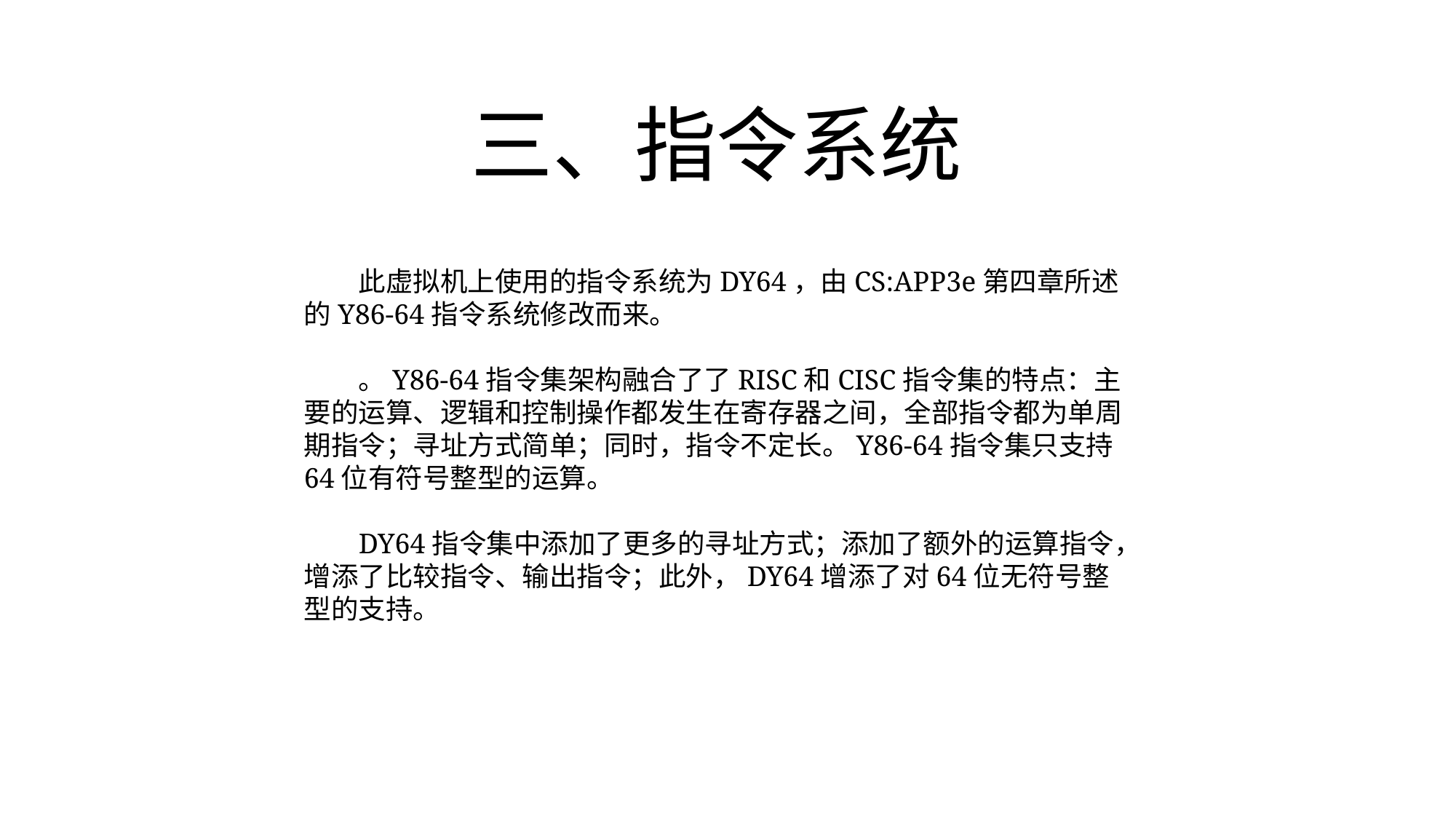

三、指令系统
此虚拟机上使用的指令系统为DY64，由CS:APP3e第四章所述的Y86-64指令系统修改而来。

。Y86-64指令集架构融合了了RISC和CISC指令集的特点：主要的运算、逻辑和控制操作都发生在寄存器之间，全部指令都为单周期指令；寻址方式简单；同时，指令不定长。Y86-64指令集只支持64位有符号整型的运算。

DY64指令集中添加了更多的寻址方式；添加了额外的运算指令，增添了比较指令、输出指令；此外，DY64增添了对64位无符号整型的支持。